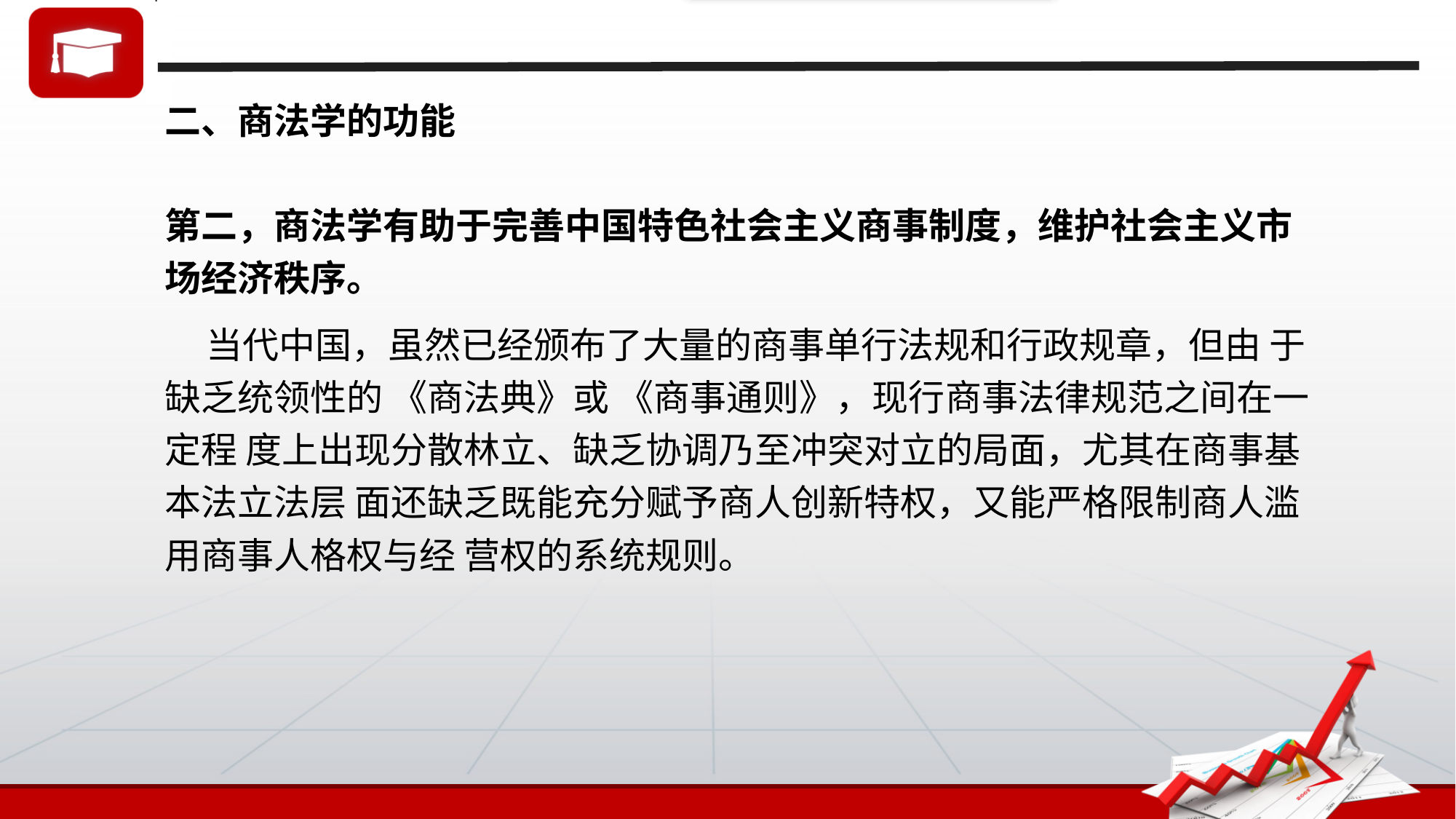

二、商法学的功能
第二，商法学有助于完善中国特色社会主义商事制度，维护社会主义市场经济秩序。
    当代中国，虽然已经颁布了大量的商事单行法规和行政规章，但由 于缺乏统领性的 《商法典》或 《商事通则》，现行商事法律规范之间在一定程 度上出现分散林立、缺乏协调乃至冲突对立的局面，尤其在商事基本法立法层 面还缺乏既能充分赋予商人创新特权，又能严格限制商人滥用商事人格权与经 营权的系统规则。